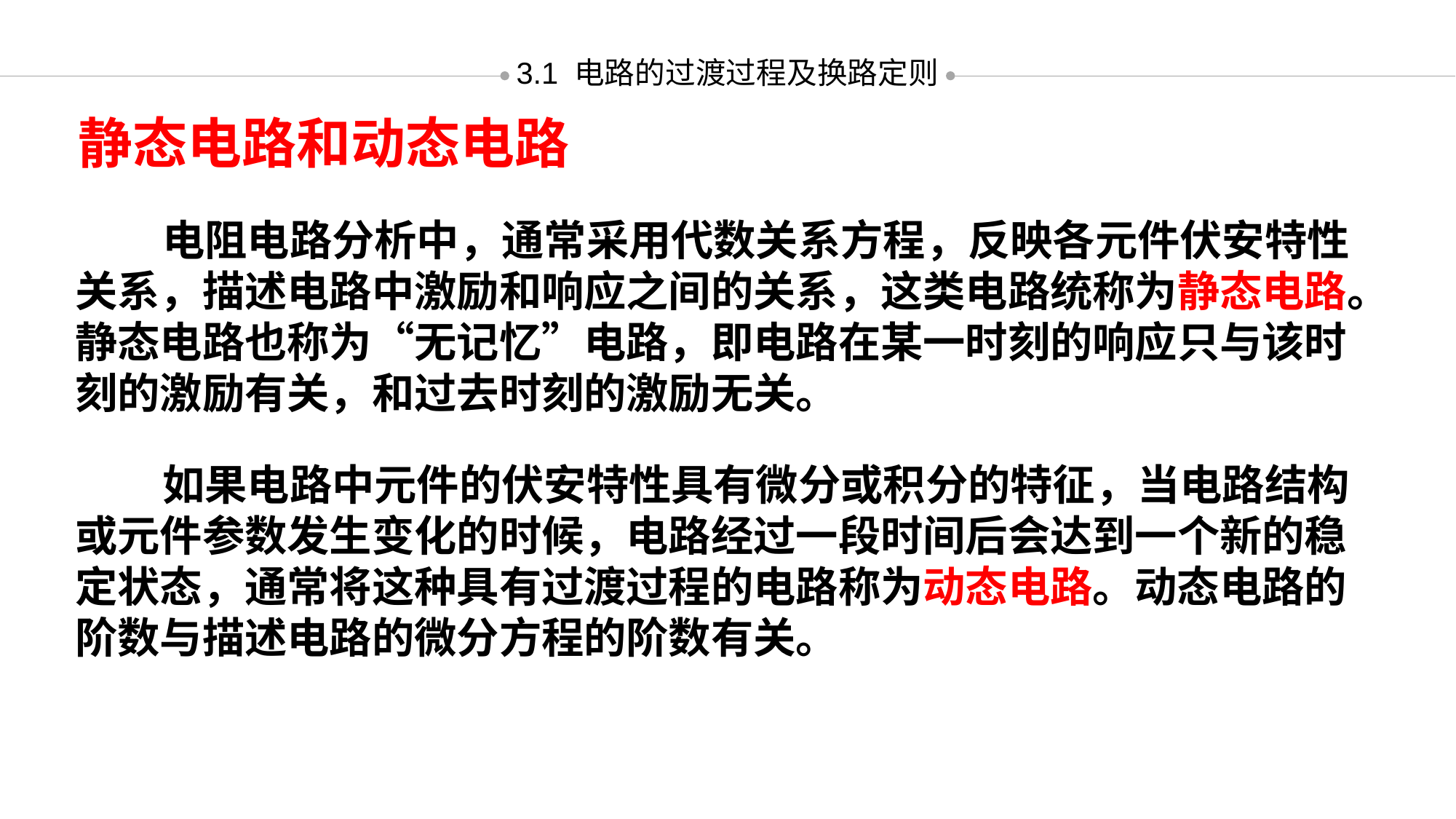

3.1 电路的过渡过程及换路定则
静态电路和动态电路
        电阻电路分析中，通常采用代数关系方程，反映各元件伏安特性关系，描述电路中激励和响应之间的关系，这类电路统称为静态电路。静态电路也称为“无记忆”电路，即电路在某一时刻的响应只与该时刻的激励有关，和过去时刻的激励无关。
        如果电路中元件的伏安特性具有微分或积分的特征，当电路结构或元件参数发生变化的时候，电路经过一段时间后会达到一个新的稳定状态，通常将这种具有过渡过程的电路称为动态电路。动态电路的阶数与描述电路的微分方程的阶数有关。